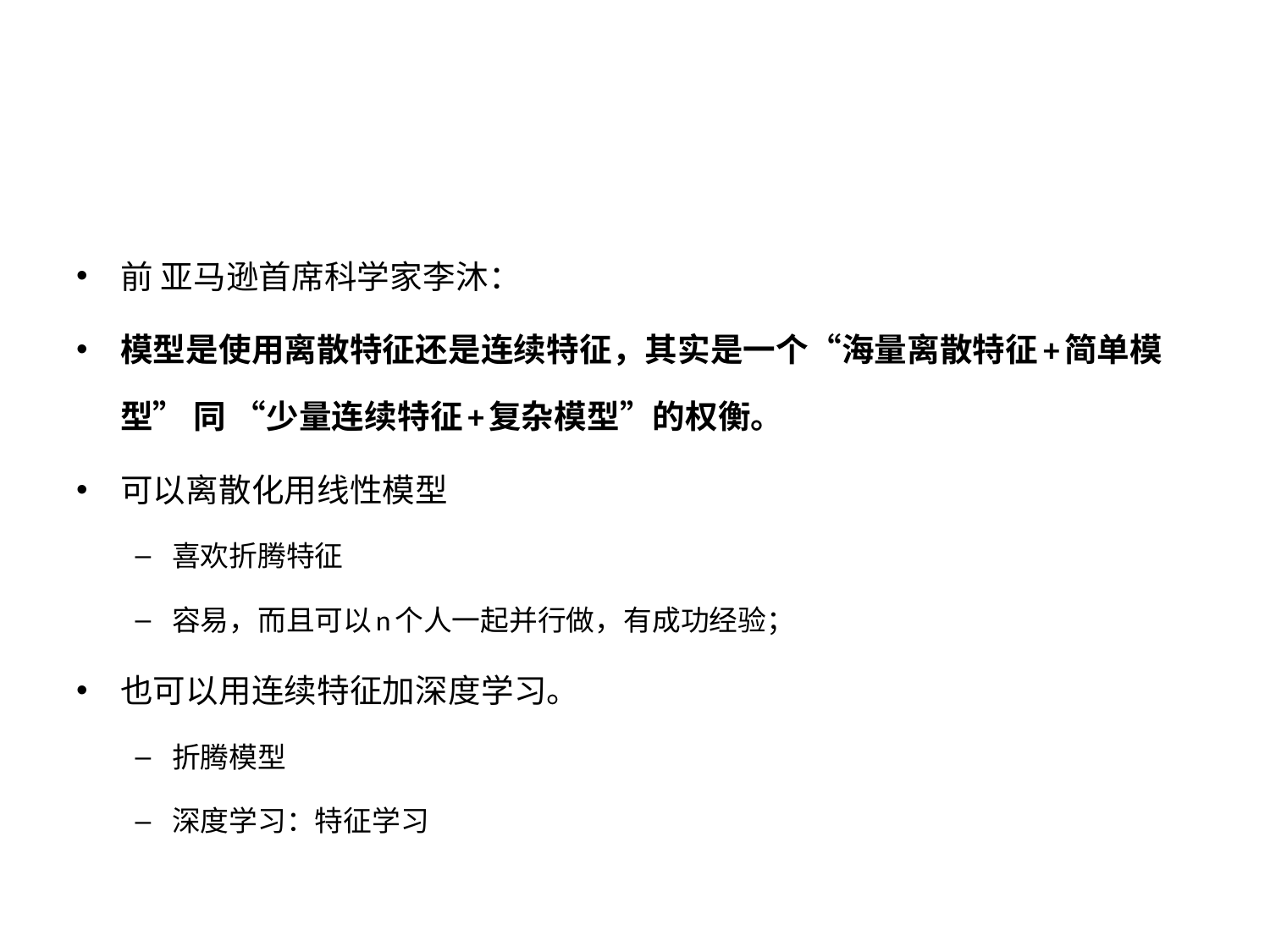

#
前 亚马逊首席科学家李沐：
模型是使用离散特征还是连续特征，其实是一个“海量离散特征+简单模型” 同 “少量连续特征+复杂模型”的权衡。
可以离散化用线性模型
喜欢折腾特征
容易，而且可以n个人一起并行做，有成功经验；
也可以用连续特征加深度学习。
折腾模型
深度学习：特征学习